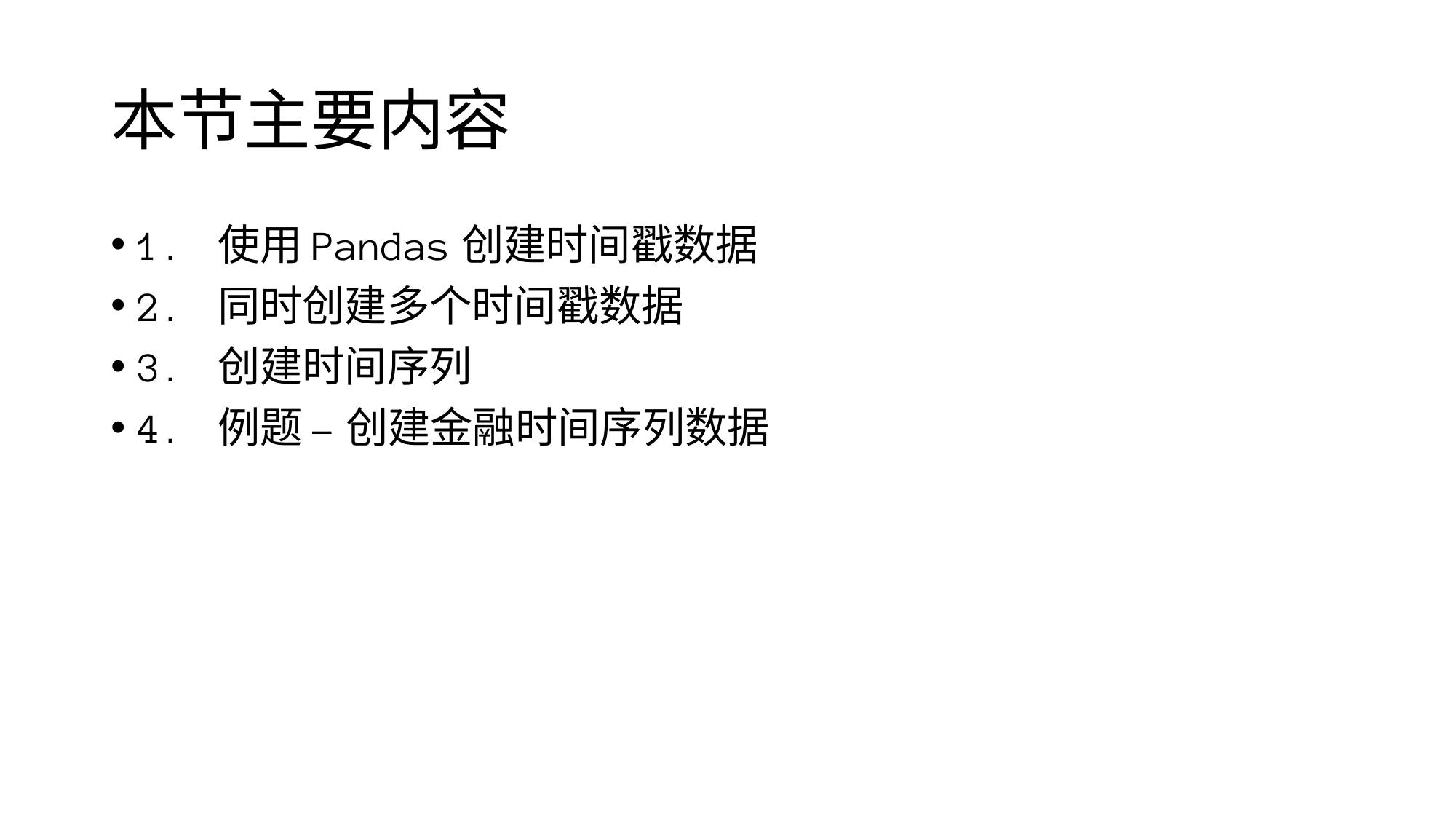

# 本节主要内容
1. 使用Pandas创建时间戳数据
2. 同时创建多个时间戳数据
3. 创建时间序列
4. 例题-创建金融时间序列数据